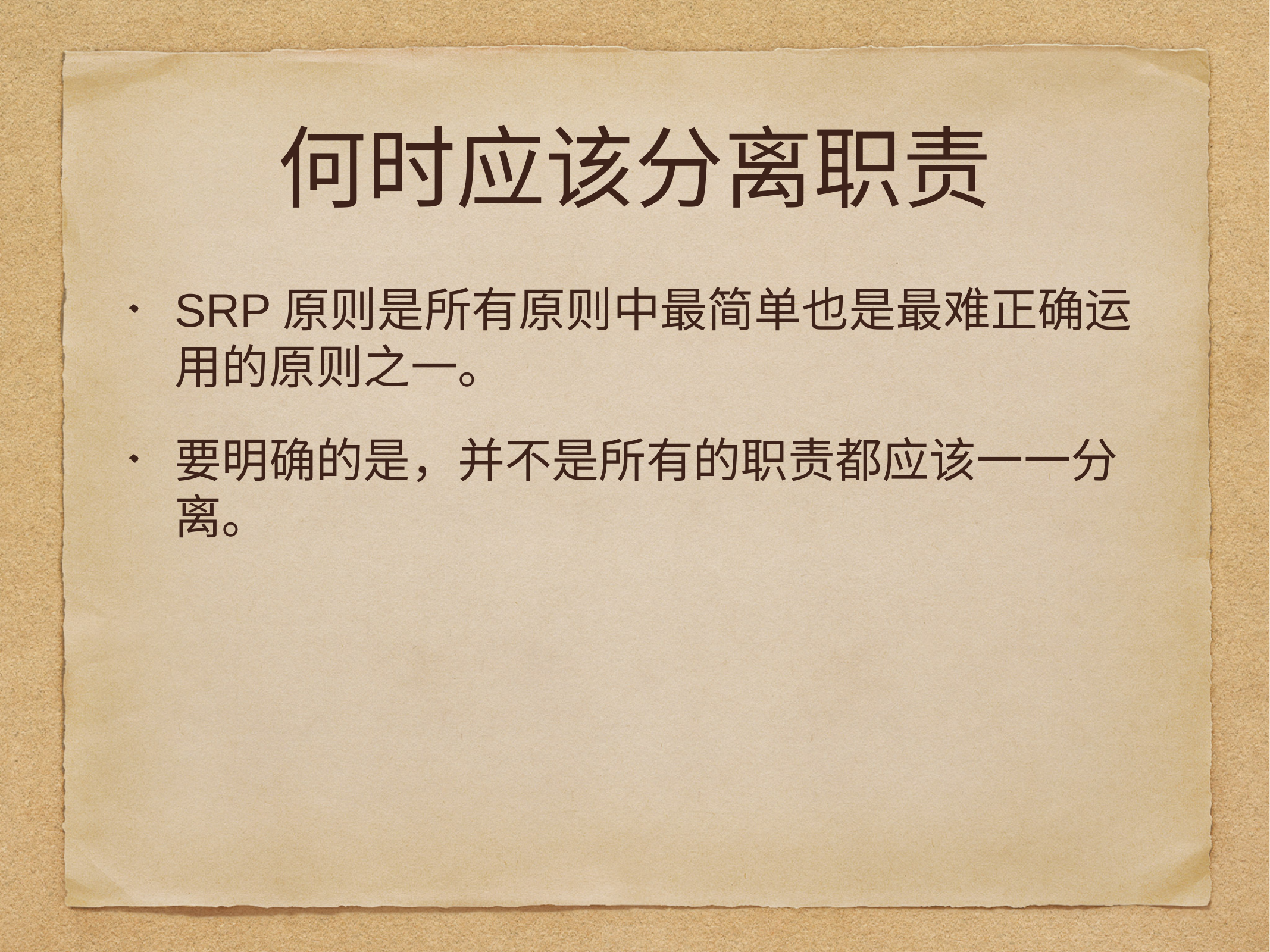

# 何时应该分离职责
SRP原则是所有原则中最简单也是最难正确运用的原则之一。
要明确的是，并不是所有的职责都应该一一分离。